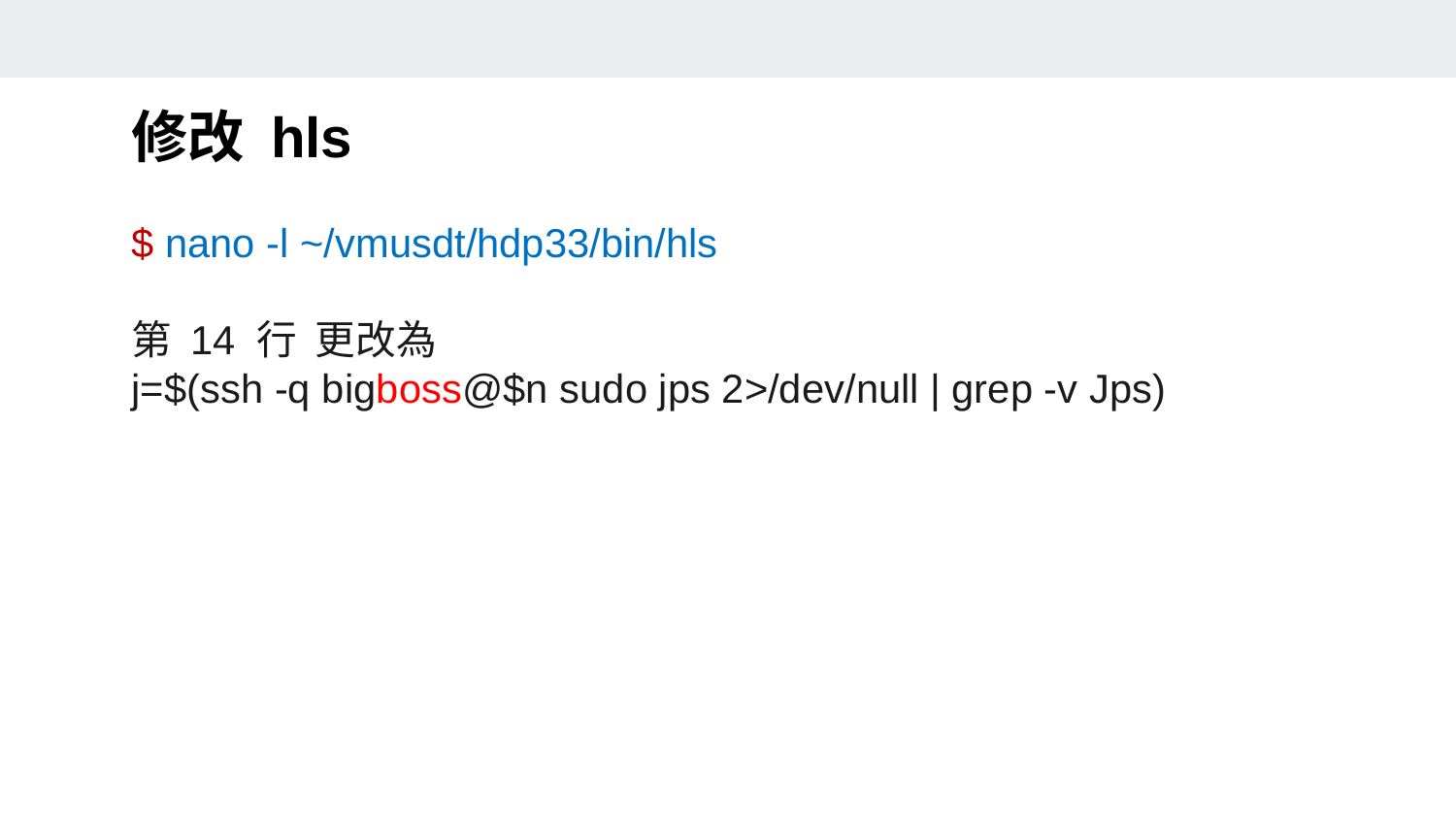

修改 hls
$ nano -l ~/vmusdt/hdp33/bin/hls

第 14 行  更改為
j=$(ssh -q bigboss@$n sudo jps 2>/dev/null | grep -v Jps)